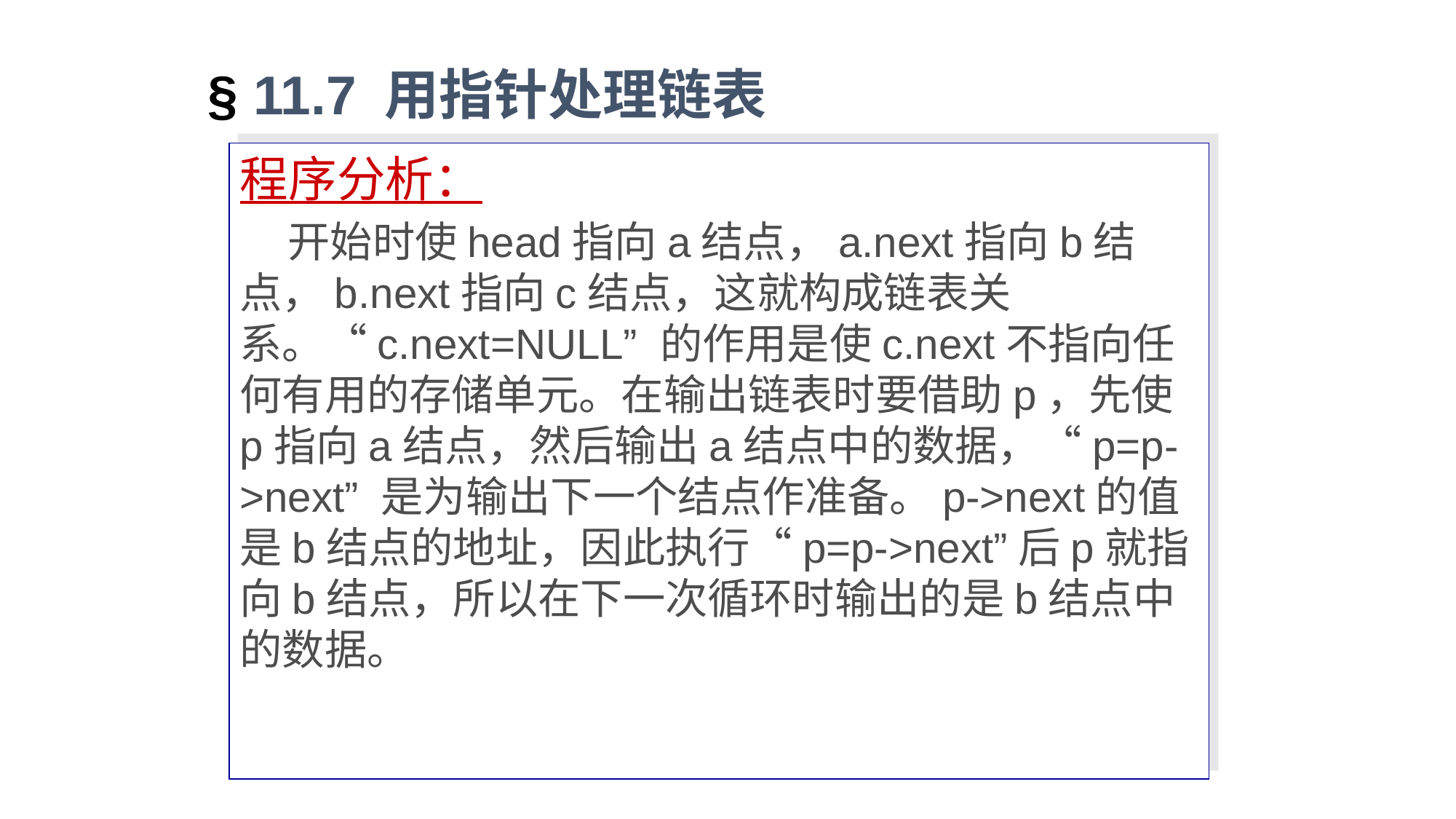

§ 11.7 用指针处理链表
程序分析：
    开始时使head指向a结点，a.next指向b结点，b.next指向c结点，这就构成链表关系。“c.next=NULL” 的作用是使c.next不指向任何有用的存储单元。在输出链表时要借助p，先使p指向a结点，然后输出a结点中的数据，“p=p->next” 是为输出下一个结点作准备。p->next的值是b结点的地址，因此执行“p=p->next”后p就指向b结点，所以在下一次循环时输出的是b结点中的数据。